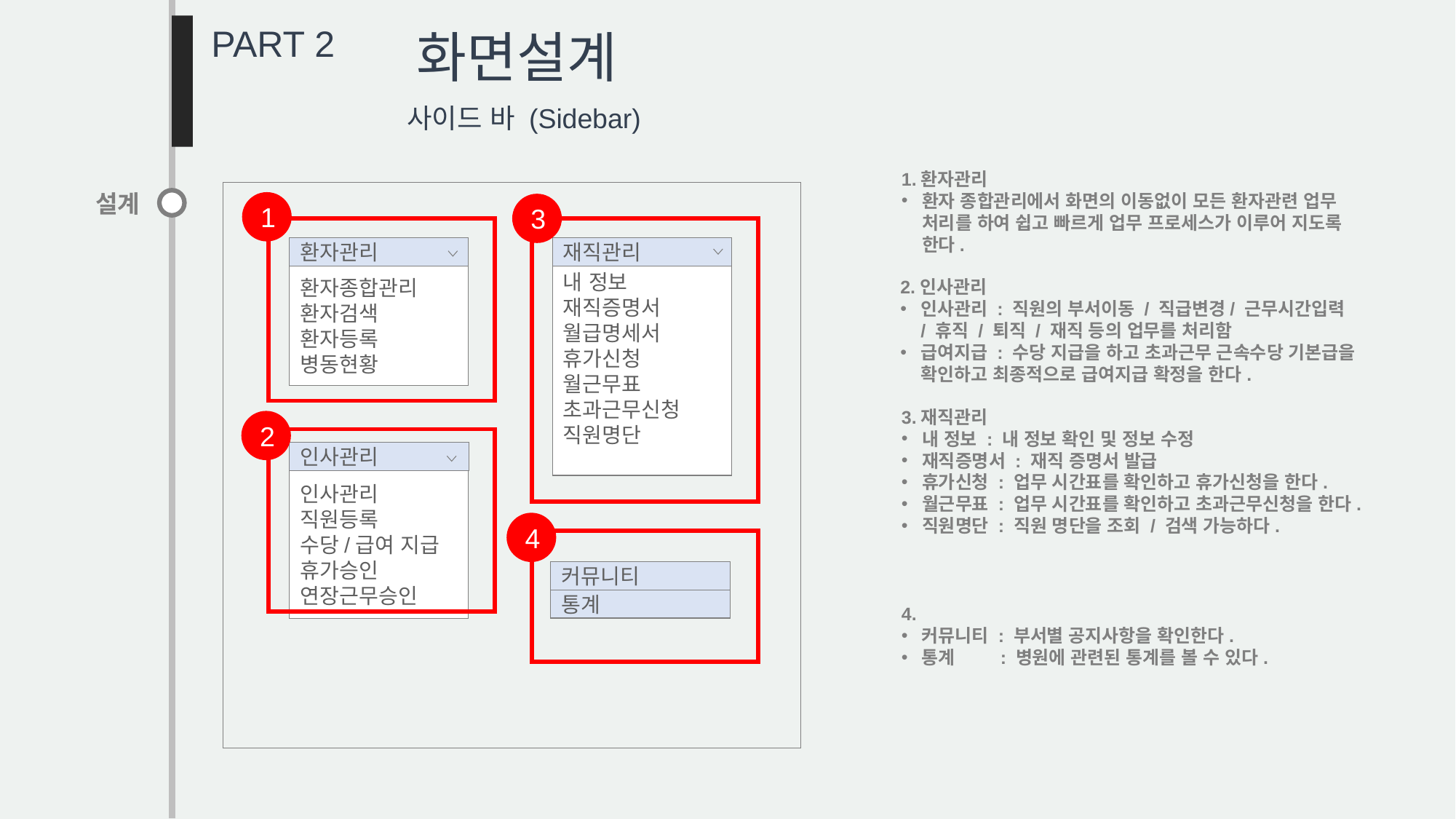

PART 2
화면설계
사이드 바 (Sidebar)
1.환자관리
환자 종합관리에서 화면의 이동없이 모든 환자관련 업무 처리를 하여 쉽고 빠르게 업무 프로세스가 이루어 지도록 한다.

설계

1
3

환자관리
재직관리

환자종합관리
환자검색
환자등록
병동현황
내 정보
재직증명서
월급명세서
휴가신청
월근무표
초과근무신청
직원명단

2.인사관리
인사관리 : 직원의 부서이동 / 직급변경/ 근무시간입력 / 휴직 / 퇴직 / 재직 등의 업무를 처리함
급여지급 : 수당 지급을 하고 초과근무 근속수당 기본급을 확인하고 최종적으로 급여지급 확정을 한다.
3.재직관리
내 정보 : 내 정보 확인 및 정보 수정
재직증명서 : 재직 증명서 발급
휴가신청 : 업무 시간표를 확인하고 휴가신청을 한다.
월근무표 : 업무 시간표를 확인하고 초과근무신청을 한다.
직원명단 : 직원 명단을 조회 / 검색 가능하다.
2

인사관리

인사관리
직원등록
수당/급여 지급
휴가승인
연장근무승인
4

커뮤니티
통계
4.
커뮤니티 : 부서별 공지사항을 확인한다.
통계        : 병원에 관련된 통계를 볼 수 있다.